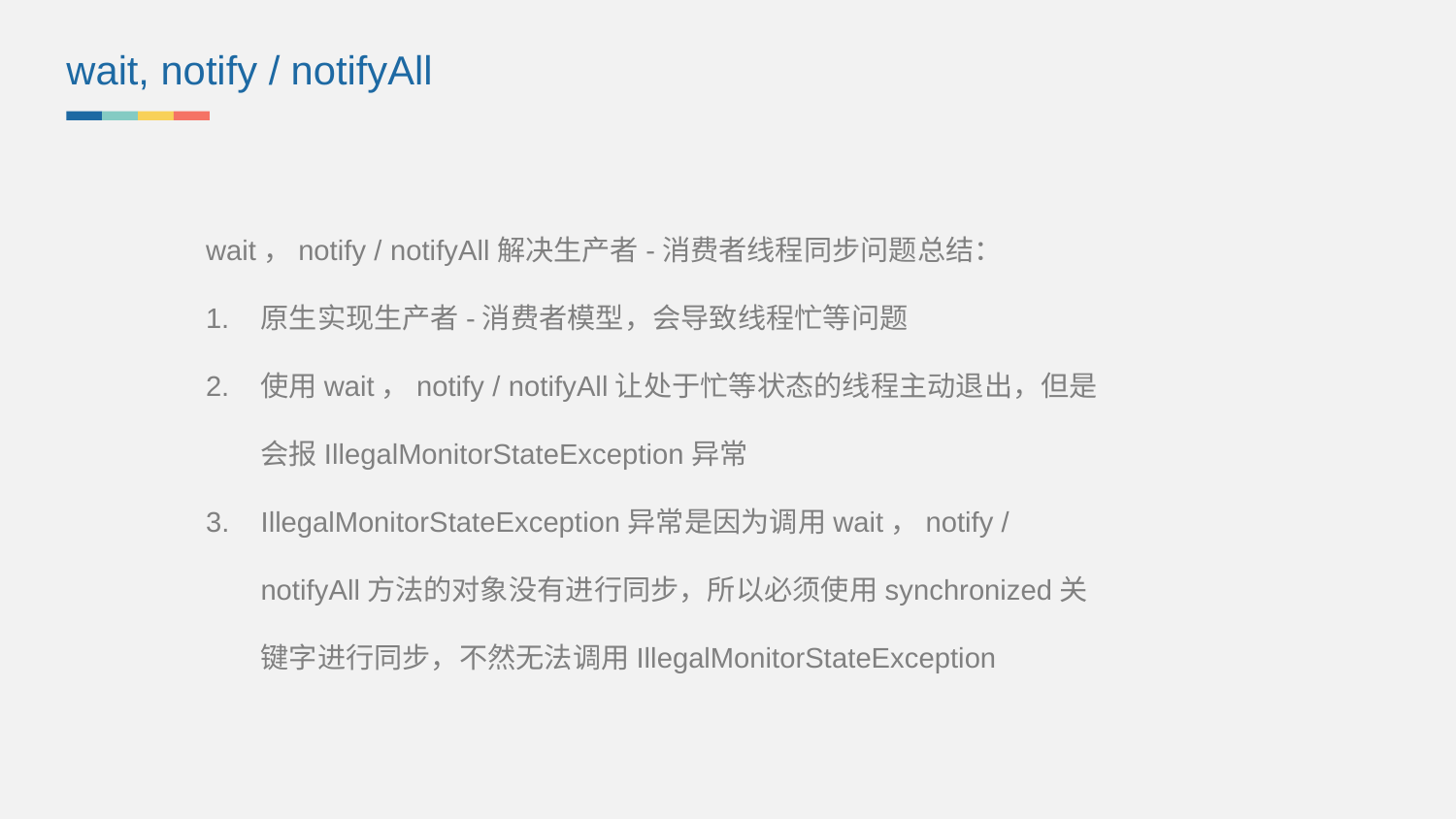

wait, notify / notifyAll

wait，notify / notifyAll解决生产者-消费者线程同步问题总结：
原生实现生产者-消费者模型，会导致线程忙等问题
使用wait，notify / notifyAll让处于忙等状态的线程主动退出，但是会报IllegalMonitorStateException异常
IllegalMonitorStateException异常是因为调用wait，notify / notifyAll方法的对象没有进行同步，所以必须使用synchronized关键字进行同步，不然无法调用IllegalMonitorStateException